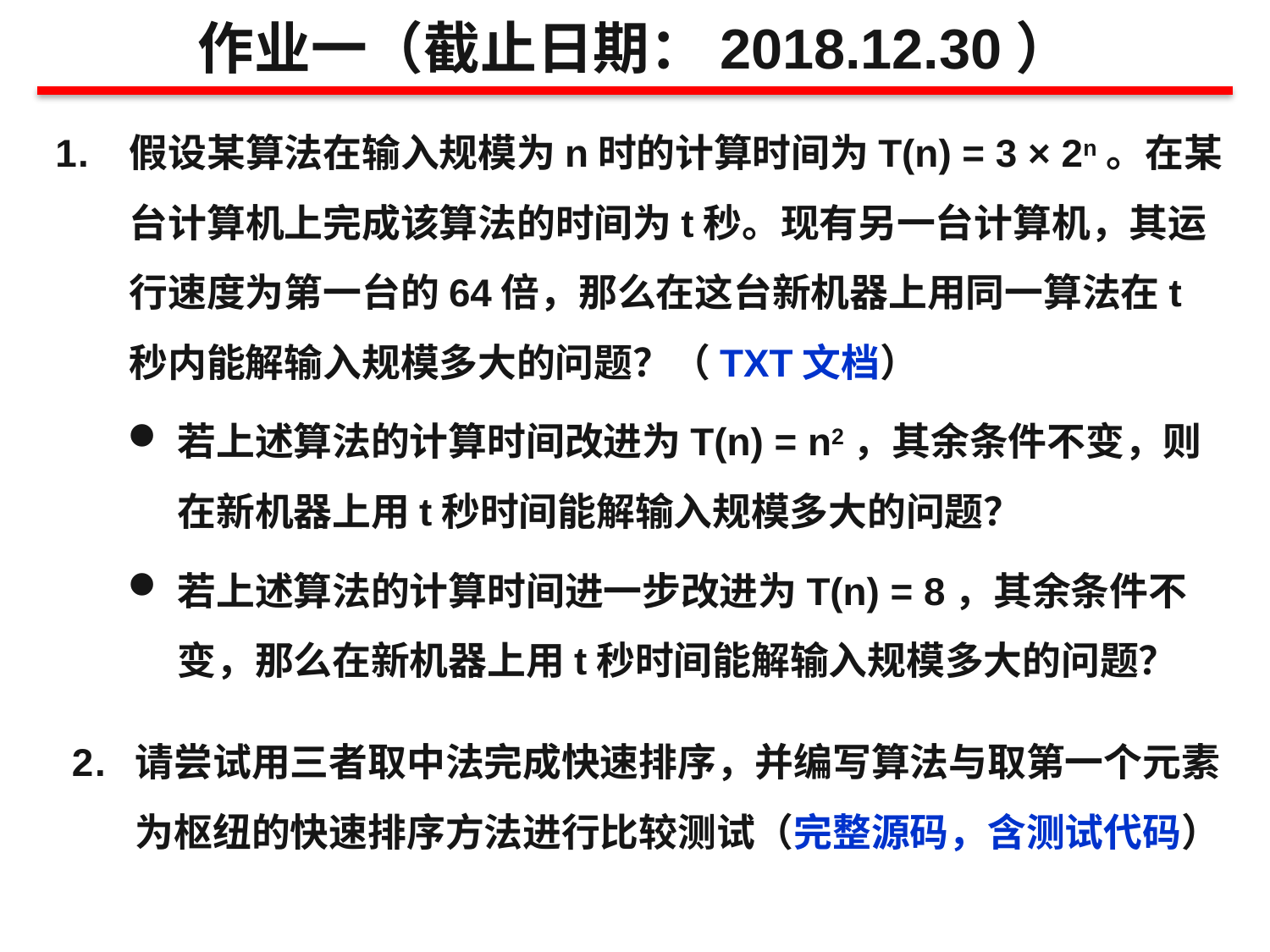

作业一（截止日期：2018.12.30）
假设某算法在输入规模为n时的计算时间为T(n) = 3 × 2n。在某台计算机上完成该算法的时间为t秒。现有另一台计算机，其运行速度为第一台的64倍，那么在这台新机器上用同一算法在t秒内能解输入规模多大的问题？（TXT文档）
若上述算法的计算时间改进为T(n) = n2，其余条件不变，则在新机器上用t秒时间能解输入规模多大的问题？
若上述算法的计算时间进一步改进为T(n) = 8，其余条件不变，那么在新机器上用t秒时间能解输入规模多大的问题？
请尝试用三者取中法完成快速排序，并编写算法与取第一个元素为枢纽的快速排序方法进行比较测试（完整源码，含测试代码）